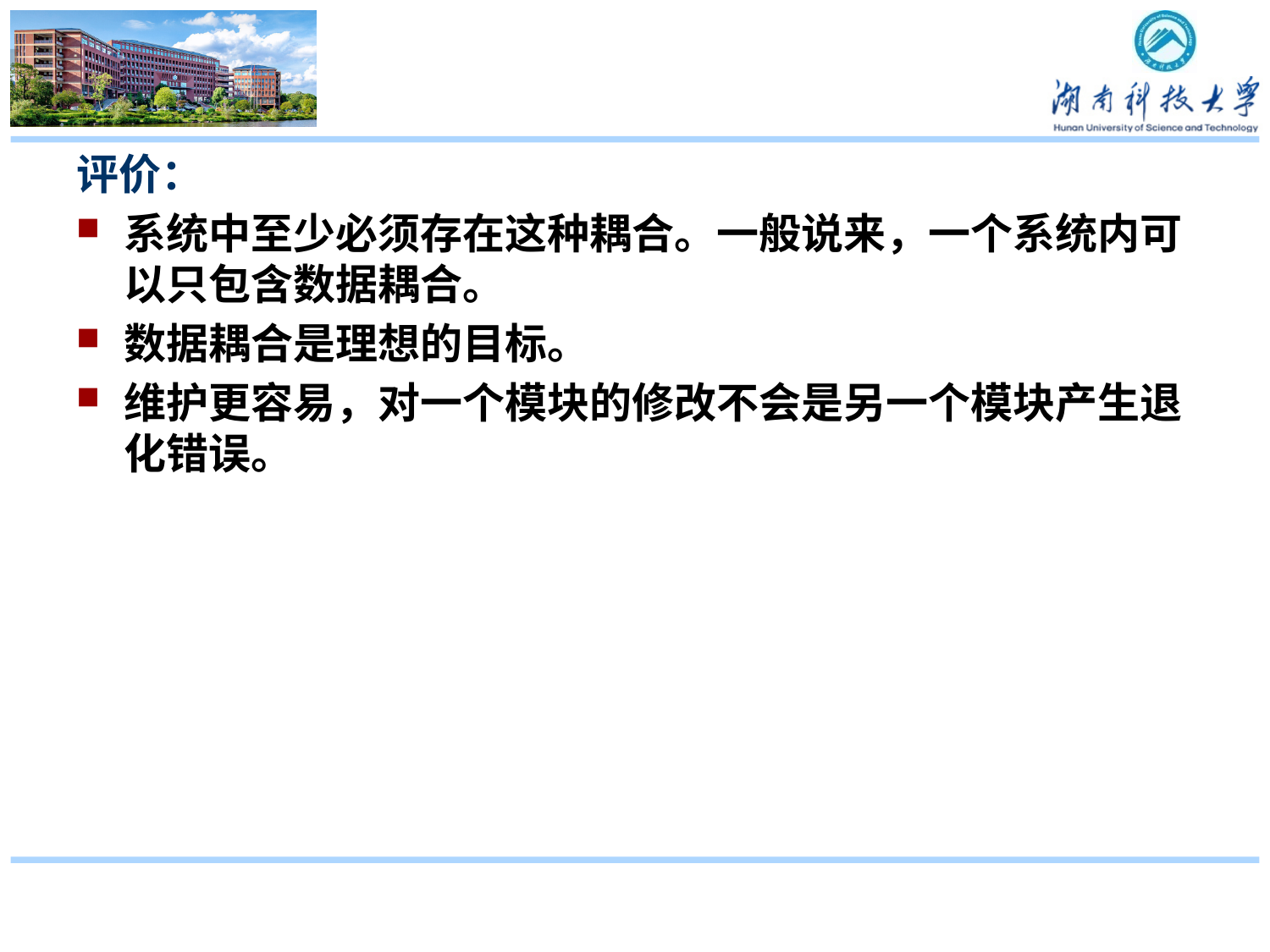

评价：
系统中至少必须存在这种耦合。一般说来，一个系统内可以只包含数据耦合。
数据耦合是理想的目标。
维护更容易，对一个模块的修改不会是另一个模块产生退化错误。